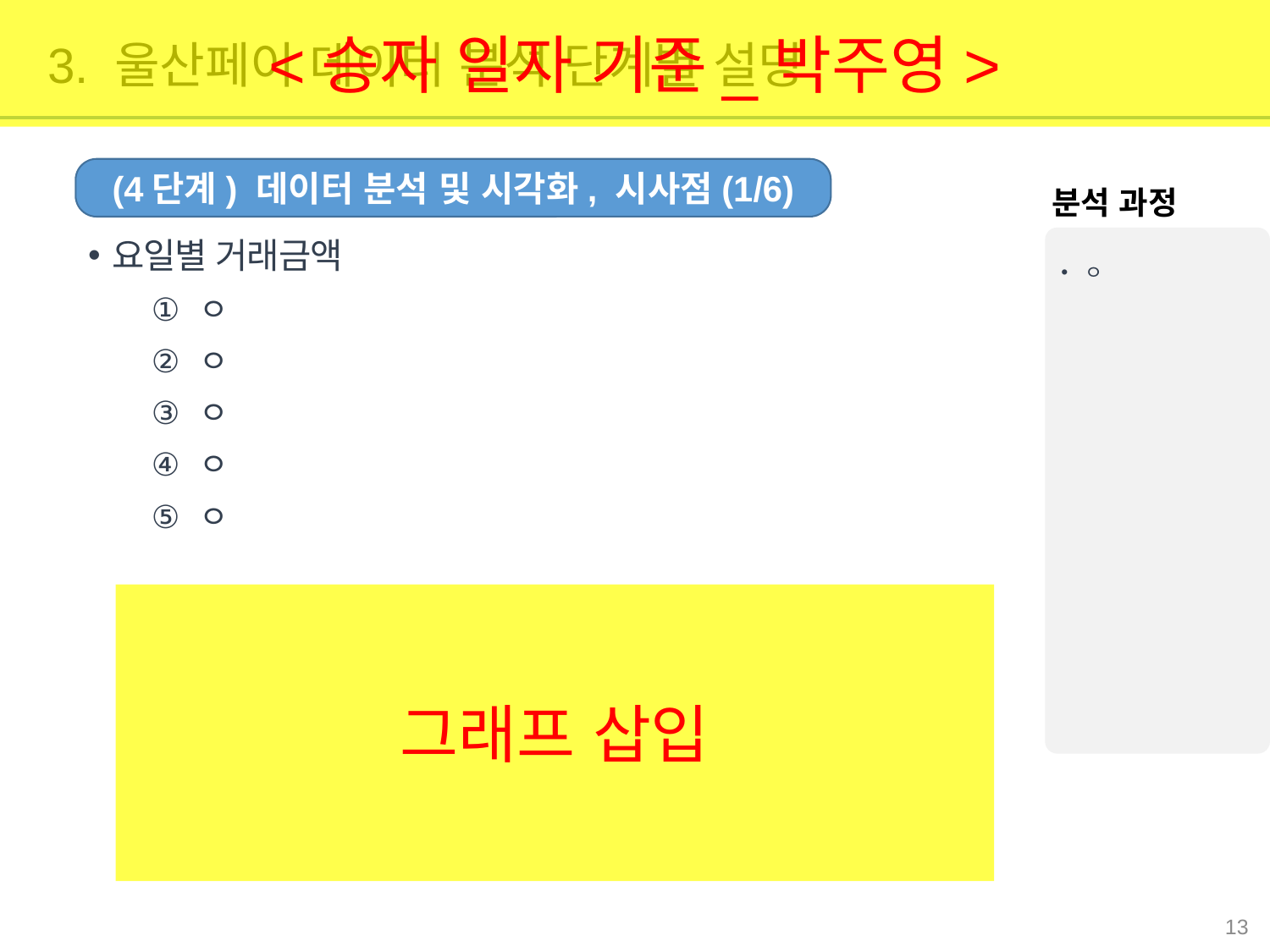

<승자 일자 기준_박주영>
3. 울산페이 데이터 분석 단계별 설명
(4단계) 데이터 분석 및 시각화, 시사점(1/6)
분석 과정

ㅇ
요일별 거래금액

ㅇ
ㅇ
ㅇ
ㅇ
ㅇ

그래프 삽입